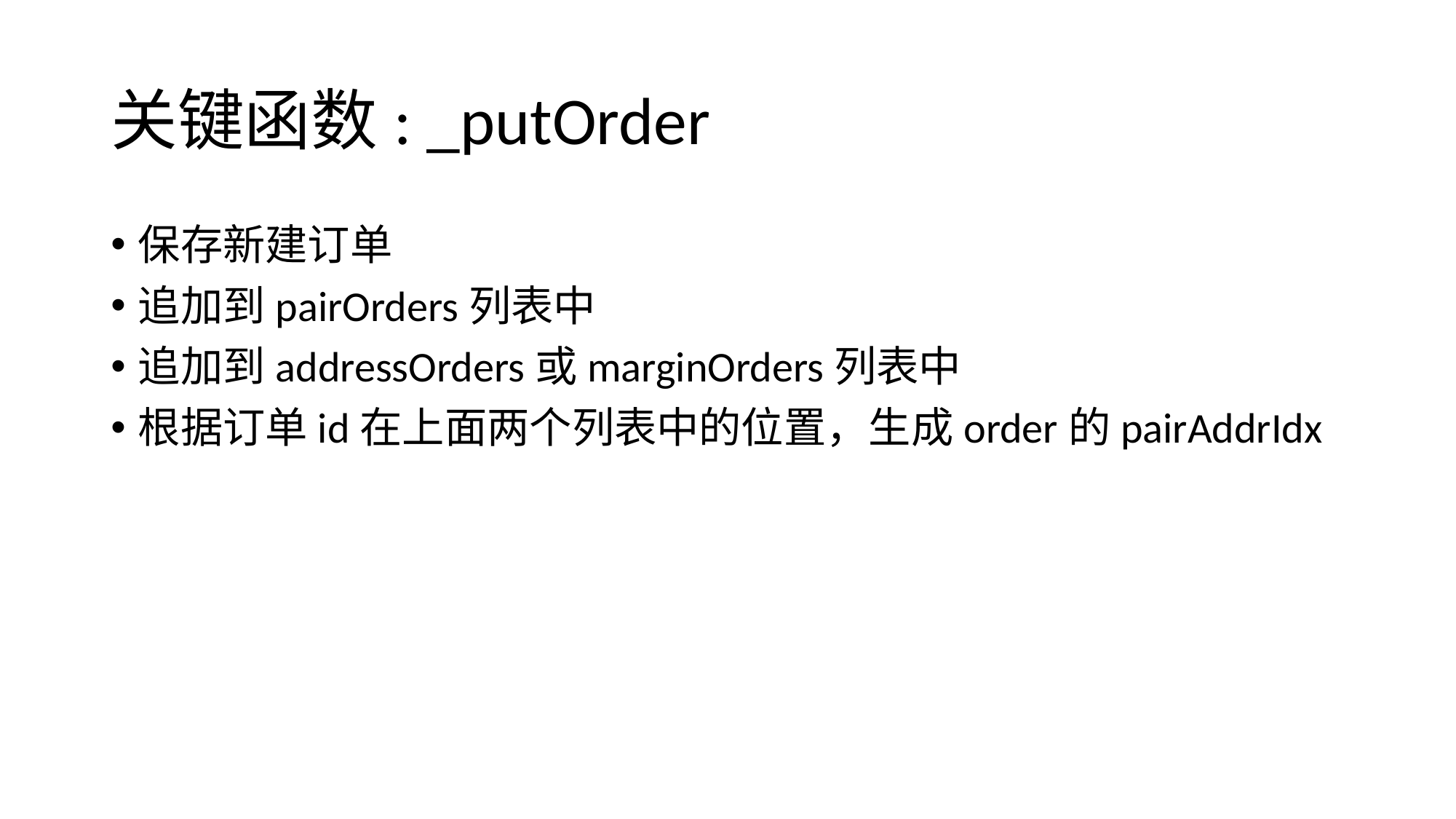

# 关键函数: _putOrder
保存新建订单
追加到pairOrders列表中
追加到addressOrders或marginOrders列表中
根据订单id在上面两个列表中的位置，生成order的pairAddrIdx